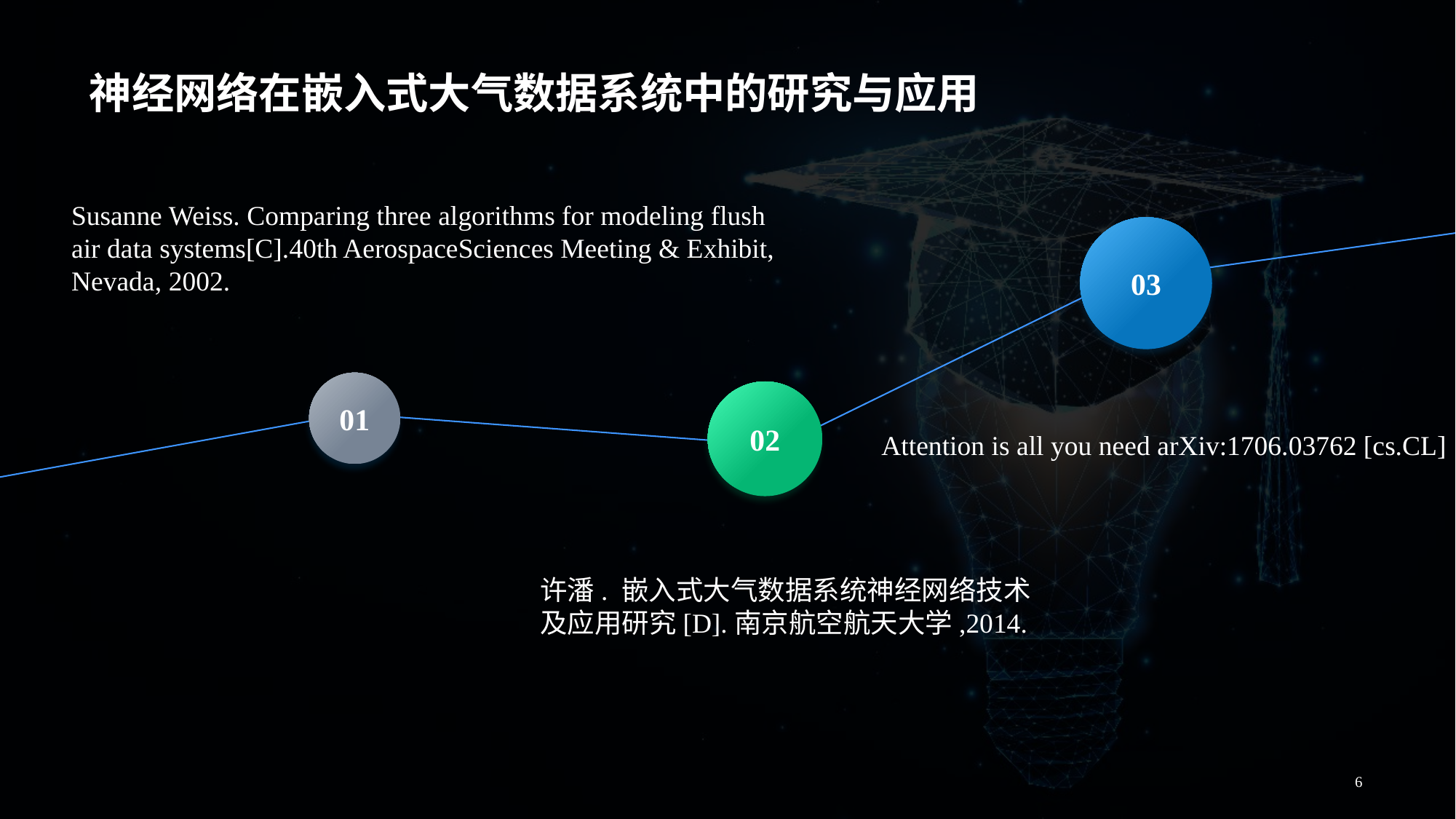

# 神经网络在嵌入式大气数据系统中的研究与应用
Susanne Weiss. Comparing three algorithms for modeling flush air data systems[C].40th AerospaceSciences Meeting & Exhibit, Nevada, 2002.
03

01
02
Attention is all you need arXiv:1706.03762 [cs.CL]
许潘. 嵌入式大气数据系统神经网络技术及应用研究[D].南京航空航天大学,2014.
6